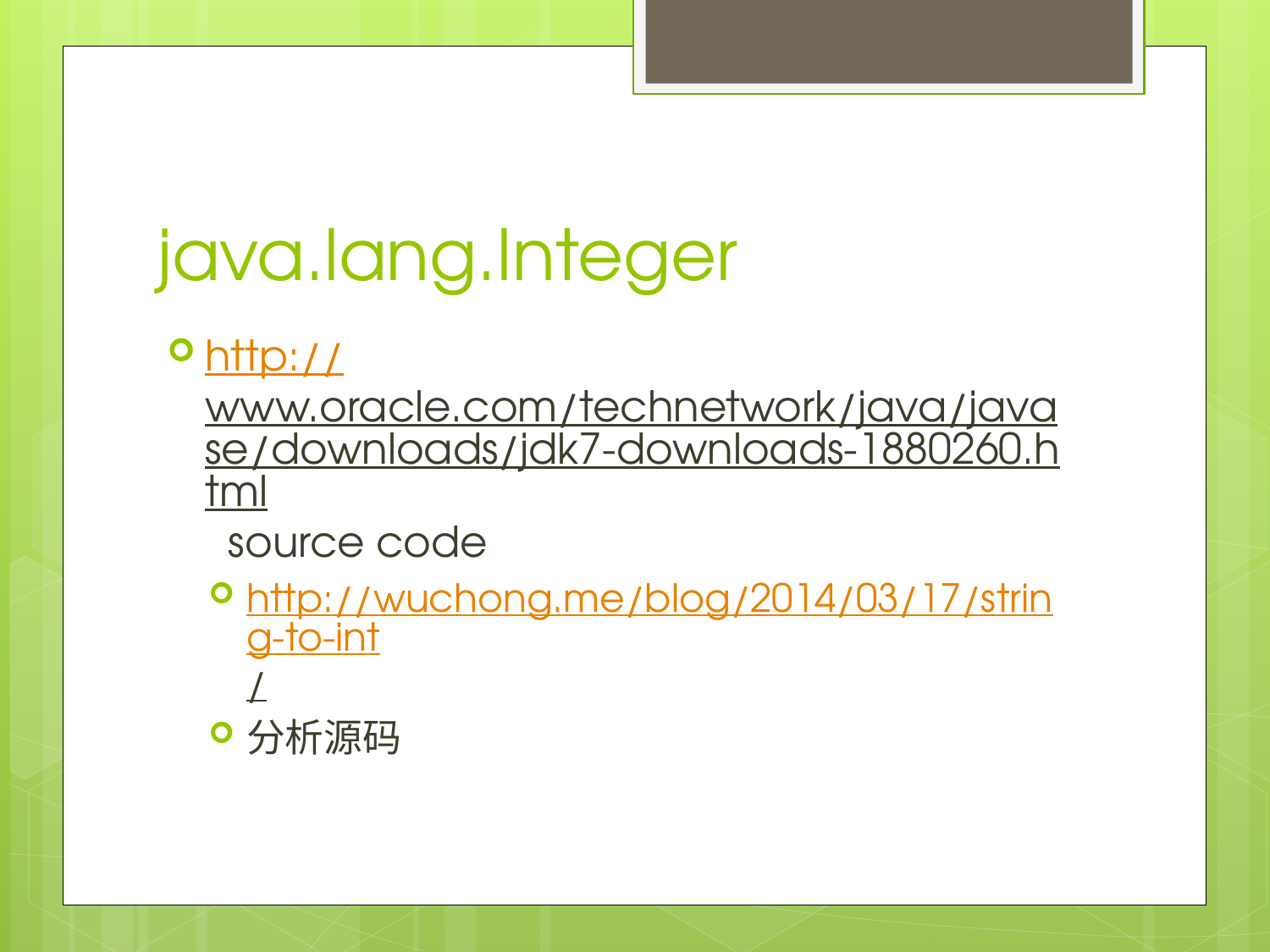

# java.lang.Integer
http://www.oracle.com/technetwork/java/javase/downloads/jdk7-downloads-1880260.html  source code
http://wuchong.me/blog/2014/03/17/string-to-int/
分析源码